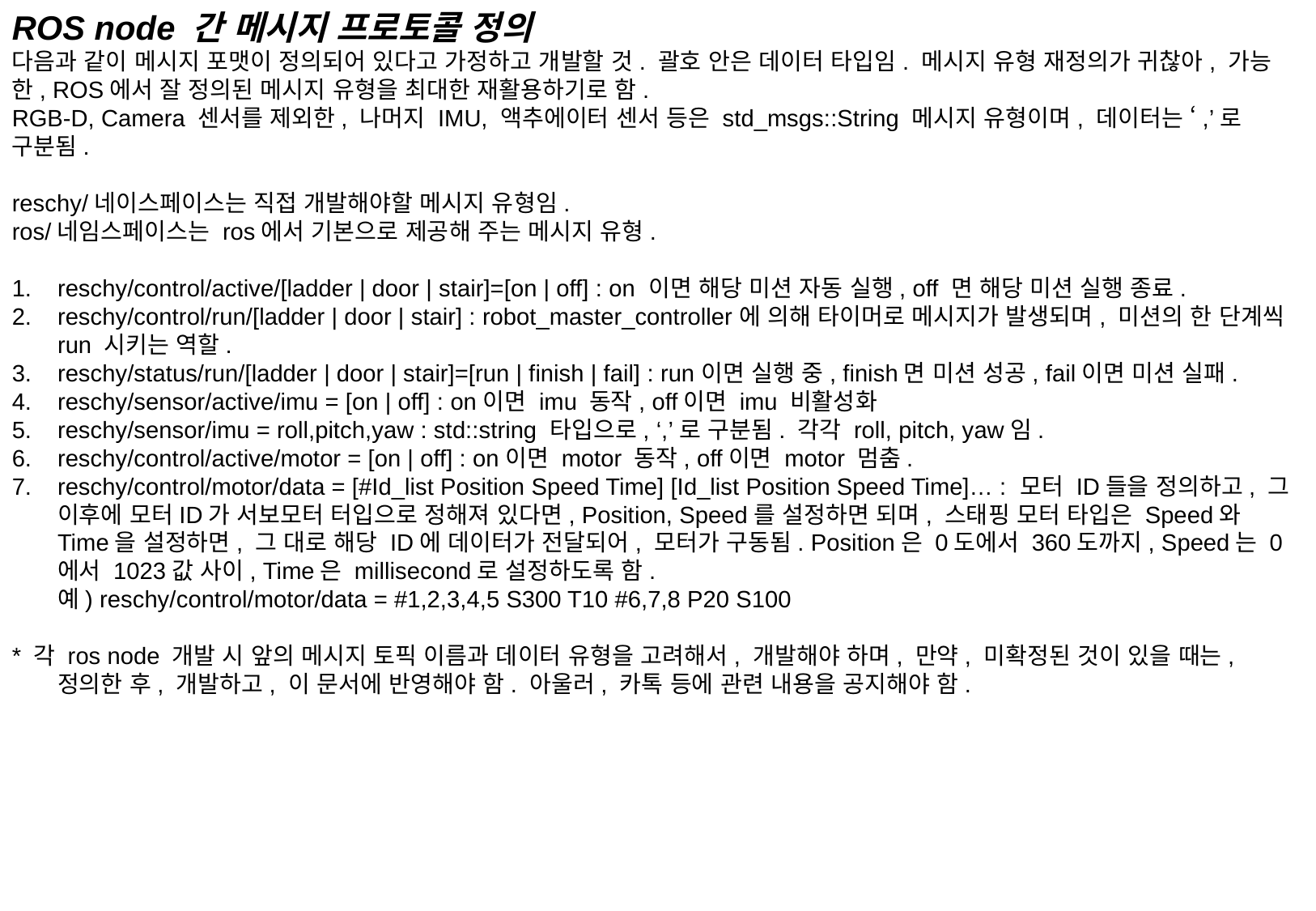

ROS node 간 메시지 프로토콜 정의
다음과 같이 메시지 포맷이 정의되어 있다고 가정하고 개발할 것. 괄호 안은 데이터 타입임. 메시지 유형 재정의가 귀찮아, 가능한, ROS에서 잘 정의된 메시지 유형을 최대한 재활용하기로 함.
RGB-D, Camera 센서를 제외한, 나머지 IMU, 액추에이터 센서 등은 std_msgs::String 메시지 유형이며, 데이터는 ‘,’로 구분됨.

reschy/네이스페이스는 직접 개발해야할 메시지 유형임.
ros/네임스페이스는 ros에서 기본으로 제공해 주는 메시지 유형.

reschy/control/active/[ladder | door | stair]=[on | off] : on 이면 해당 미션 자동 실행, off 면 해당 미션 실행 종료.
reschy/control/run/[ladder | door | stair] : robot_master_controller에 의해 타이머로 메시지가 발생되며, 미션의 한 단계씩 run 시키는 역할.
reschy/status/run/[ladder | door | stair]=[run | finish | fail] : run이면 실행 중, finish면 미션 성공, fail이면 미션 실패.
reschy/sensor/active/imu = [on | off] : on이면 imu 동작, off이면 imu 비활성화
reschy/sensor/imu = roll,pitch,yaw : std::string 타입으로, ‘,’로 구분됨. 각각 roll, pitch, yaw임.
reschy/control/active/motor = [on | off] : on이면 motor 동작, off이면 motor 멈춤.
reschy/control/motor/data = [#Id_list Position Speed Time] [Id_list Position Speed Time]… : 모터 ID들을 정의하고, 그 이후에 모터ID가 서보모터 터입으로 정해져 있다면, Position, Speed를 설정하면 되며, 스태핑 모터 타입은 Speed와 Time을 설정하면, 그 대로 해당 ID에 데이터가 전달되어, 모터가 구동됨. Position은 0도에서 360도까지, Speed는 0에서 1023값 사이, Time은 millisecond로 설정하도록 함.
      예) reschy/control/motor/data = #1,2,3,4,5 S300 T10 #6,7,8 P20 S100

* 각 ros node 개발 시 앞의 메시지 토픽 이름과 데이터 유형을 고려해서, 개발해야 하며, 만약, 미확정된 것이 있을 때는, 정의한 후, 개발하고, 이 문서에 반영해야 함. 아울러, 카톡 등에 관련 내용을 공지해야 함.